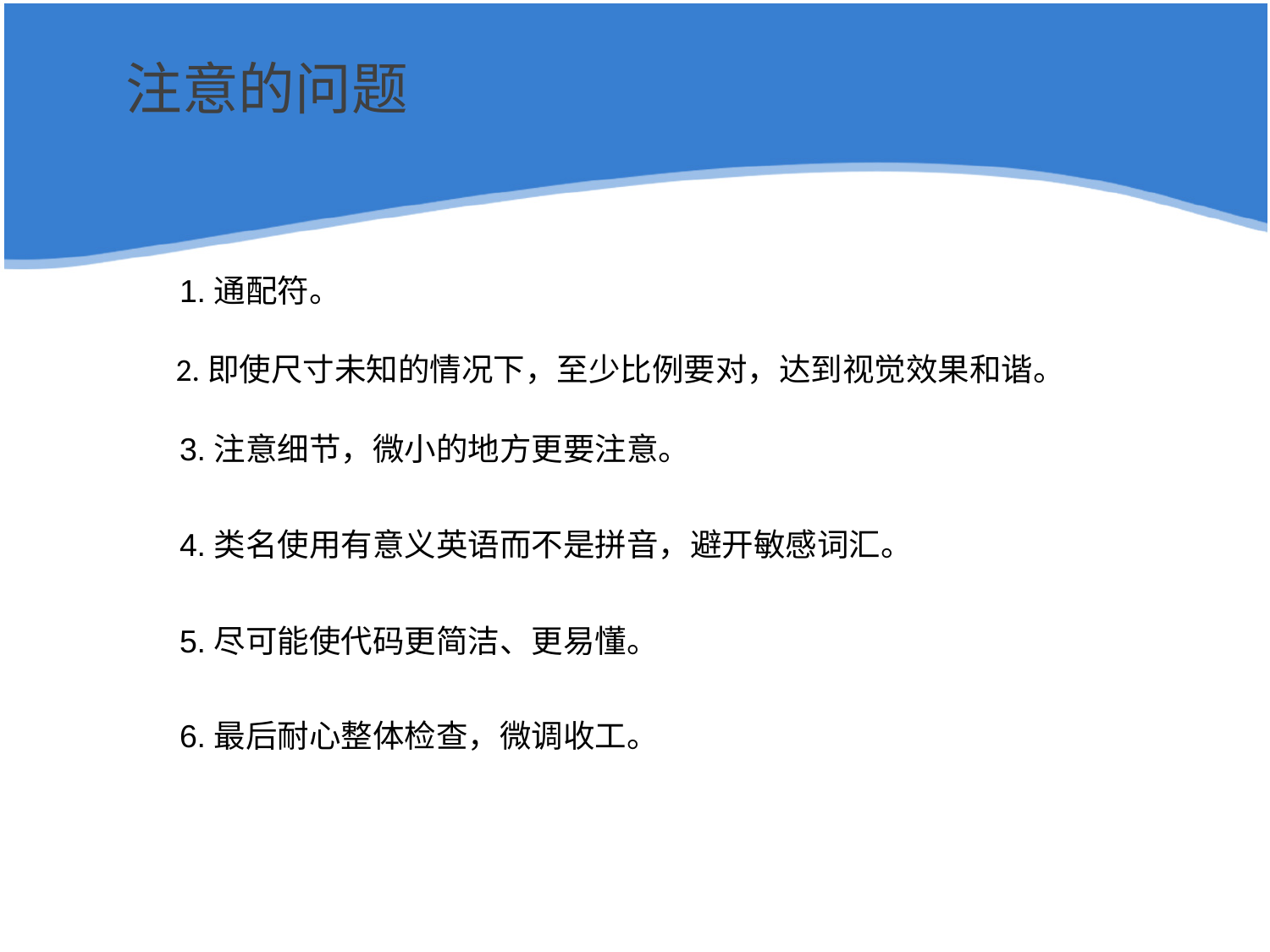

注意的问题

1.通配符。
2.即使尺寸未知的情况下，至少比例要对，达到视觉效果和谐。
3.注意细节，微小的地方更要注意。
4.类名使用有意义英语而不是拼音，避开敏感词汇。
5.尽可能使代码更简洁、更易懂。
6.最后耐心整体检查，微调收工。